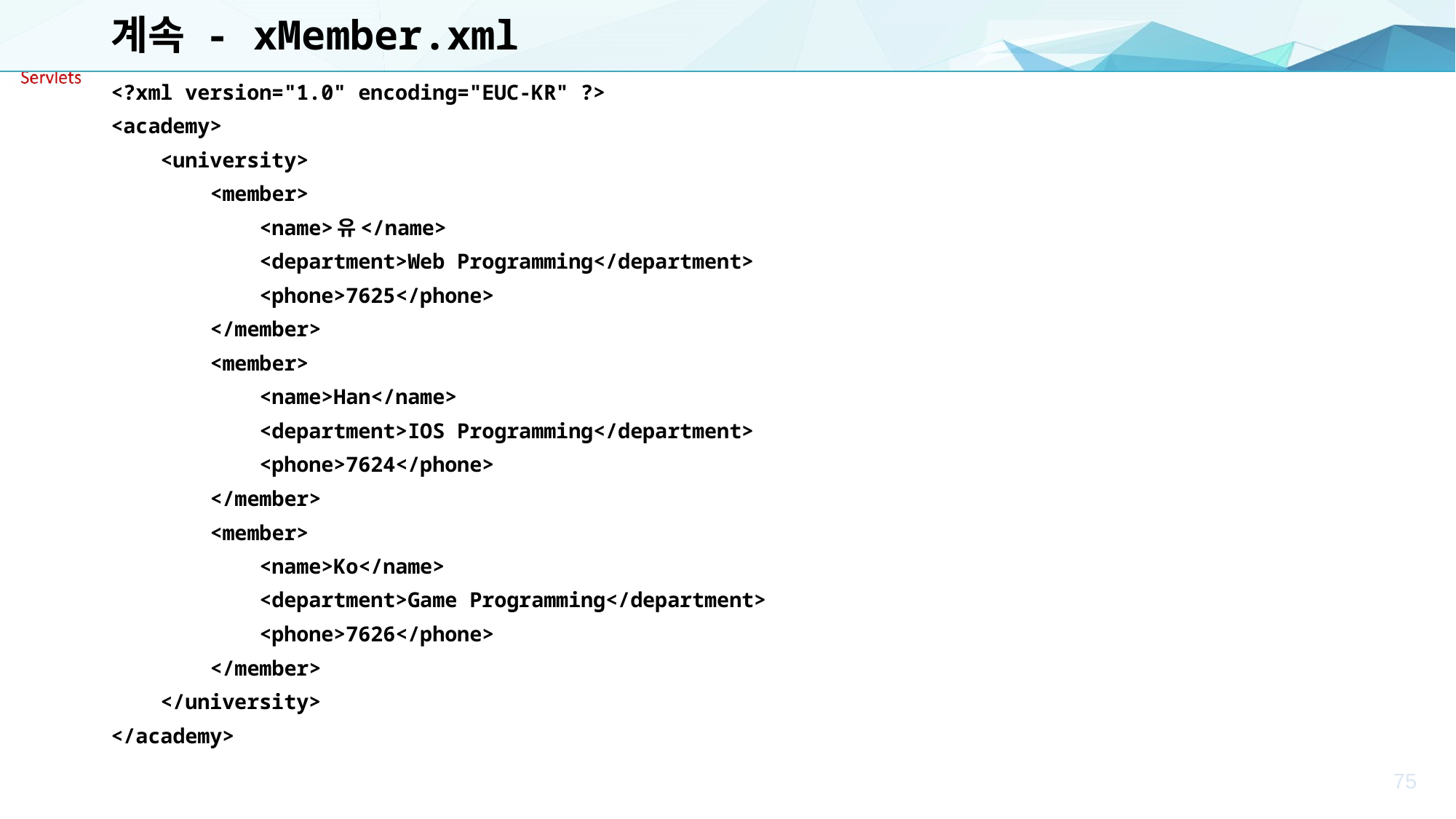

# 계속 - xMember.xml
<?xml version="1.0" encoding="EUC-KR" ?>
<academy>
    <university>
        <member>
            <name>유</name>
            <department>Web Programming</department>
            <phone>7625</phone>
        </member>
        <member>
            <name>Han</name>
            <department>IOS Programming</department>
            <phone>7624</phone>
        </member>
        <member>
            <name>Ko</name>
            <department>Game Programming</department>
            <phone>7626</phone>
        </member>
    </university>
</academy>
75